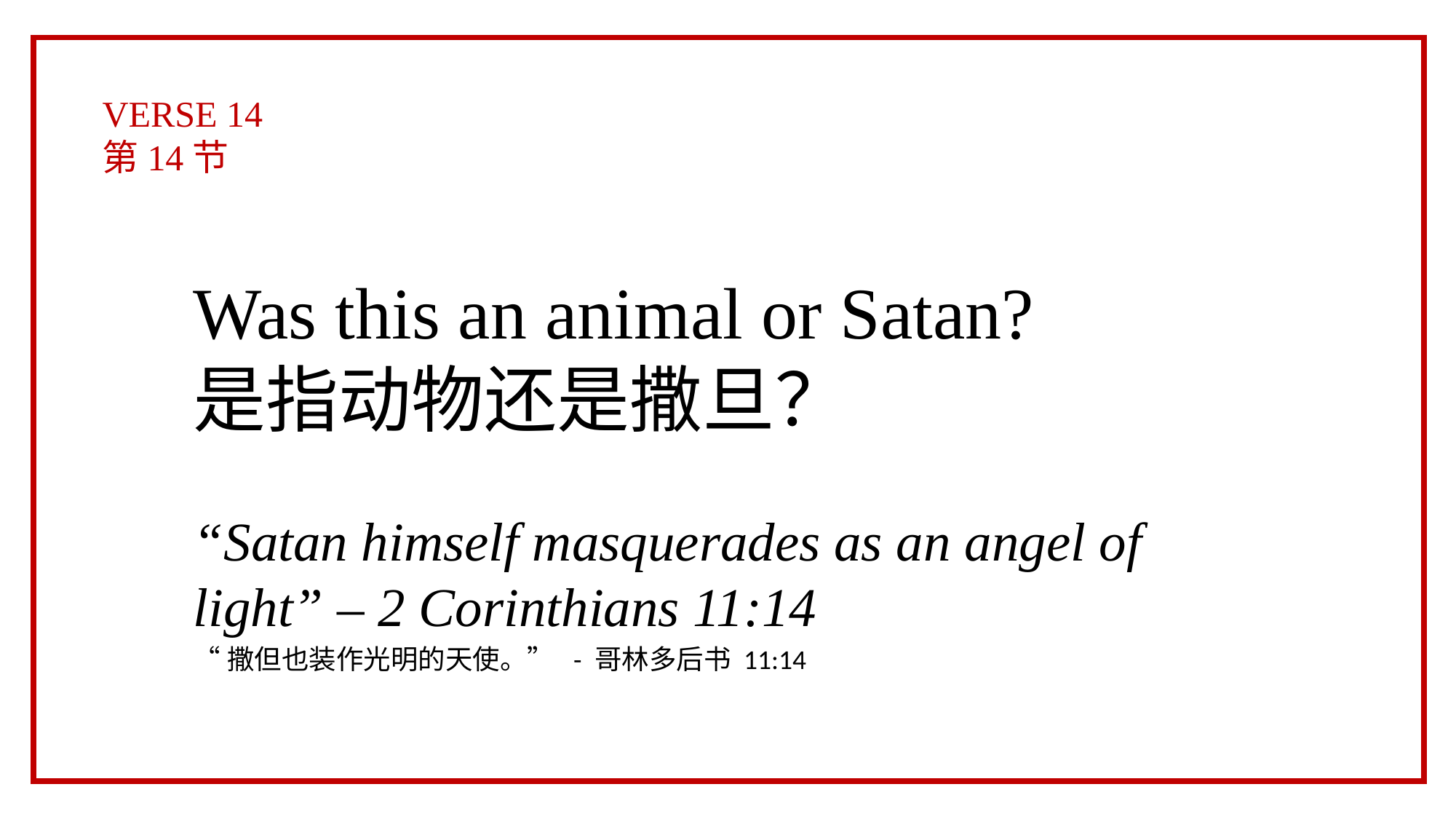

VERSE 14
第14节
Was this an animal or Satan?
是指动物还是撒旦？

“Satan himself masquerades as an angel of light” – 2 Corinthians 11:14
“撒但也装作光明的天使。”  - 哥林多后书 11:14